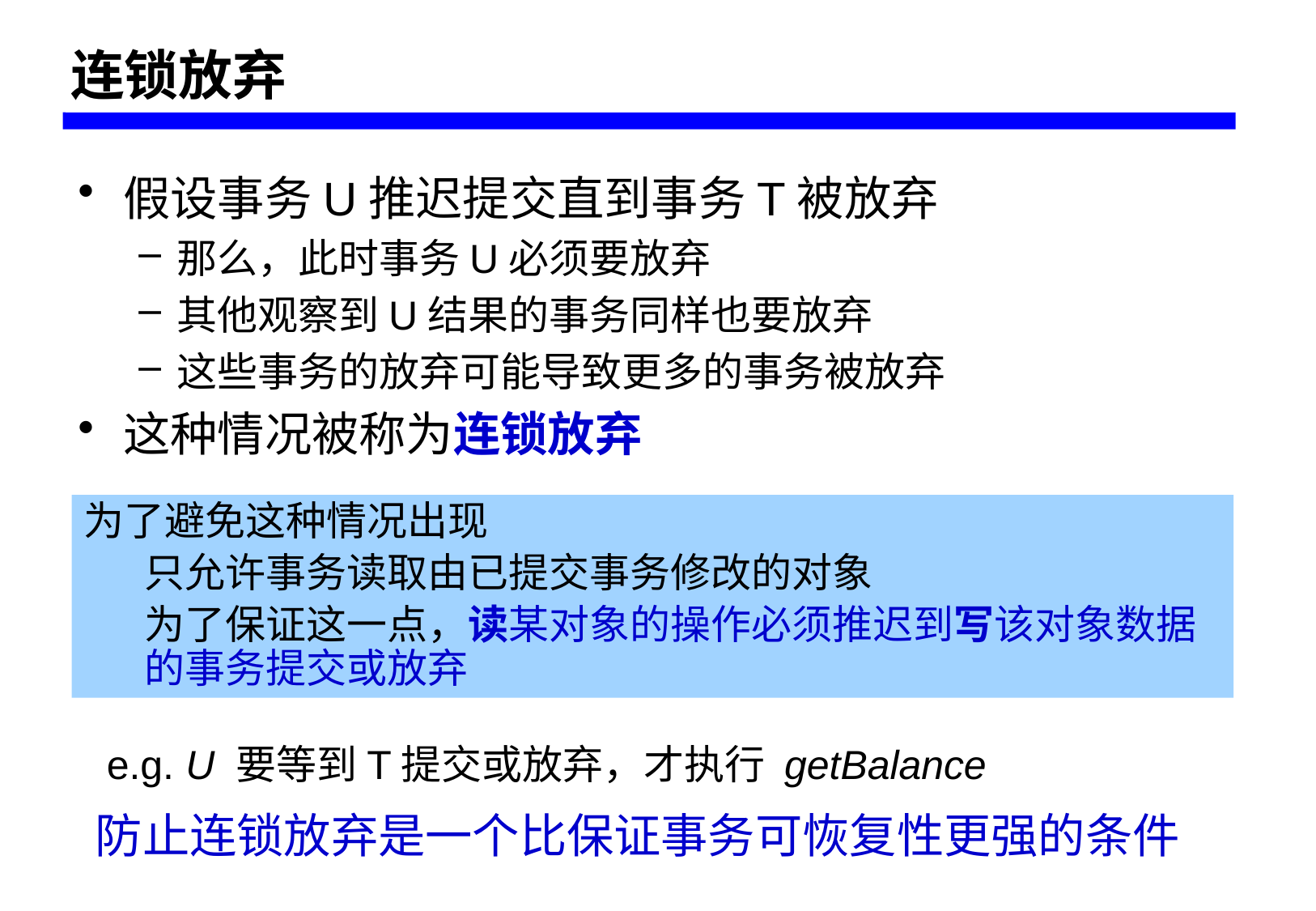

# 连锁放弃
假设事务U推迟提交直到事务T被放弃
那么，此时事务U必须要放弃
其他观察到U结果的事务同样也要放弃
这些事务的放弃可能导致更多的事务被放弃
这种情况被称为连锁放弃
为了避免这种情况出现
只允许事务读取由已提交事务修改的对象
为了保证这一点，读某对象的操作必须推迟到写该对象数据的事务提交或放弃
e.g. U 要等到T提交或放弃，才执行 getBalance
防止连锁放弃是一个比保证事务可恢复性更强的条件